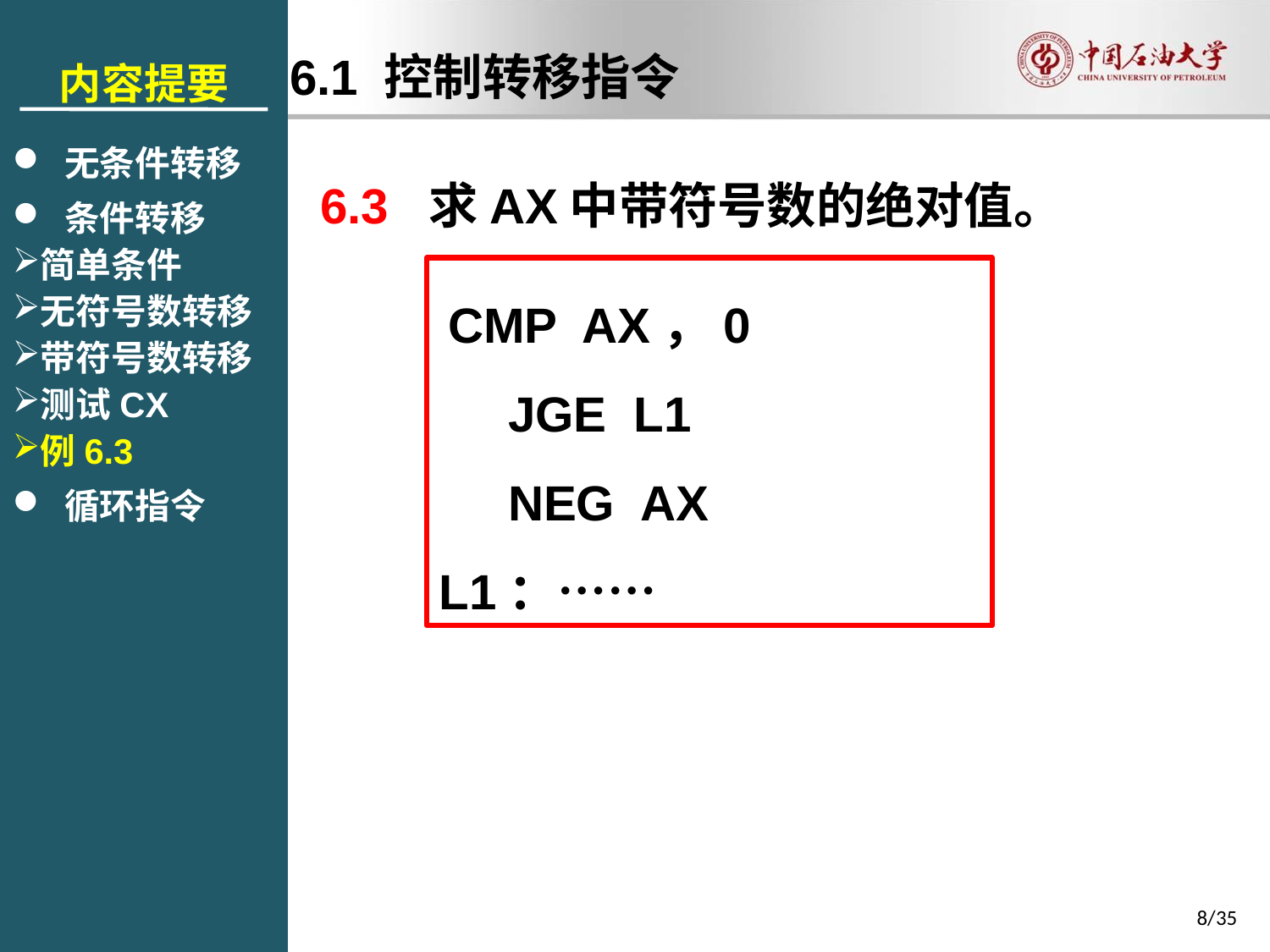

内容提要
 无条件转移
 条件转移
简单条件
无符号数转移
带符号数转移
测试CX
例6.3
 循环指令
6.1 控制转移指令
6.3  求AX中带符号数的绝对值。
 CMP  AX，0
     JGE  L1
     NEG  AX
L1：……
8/35